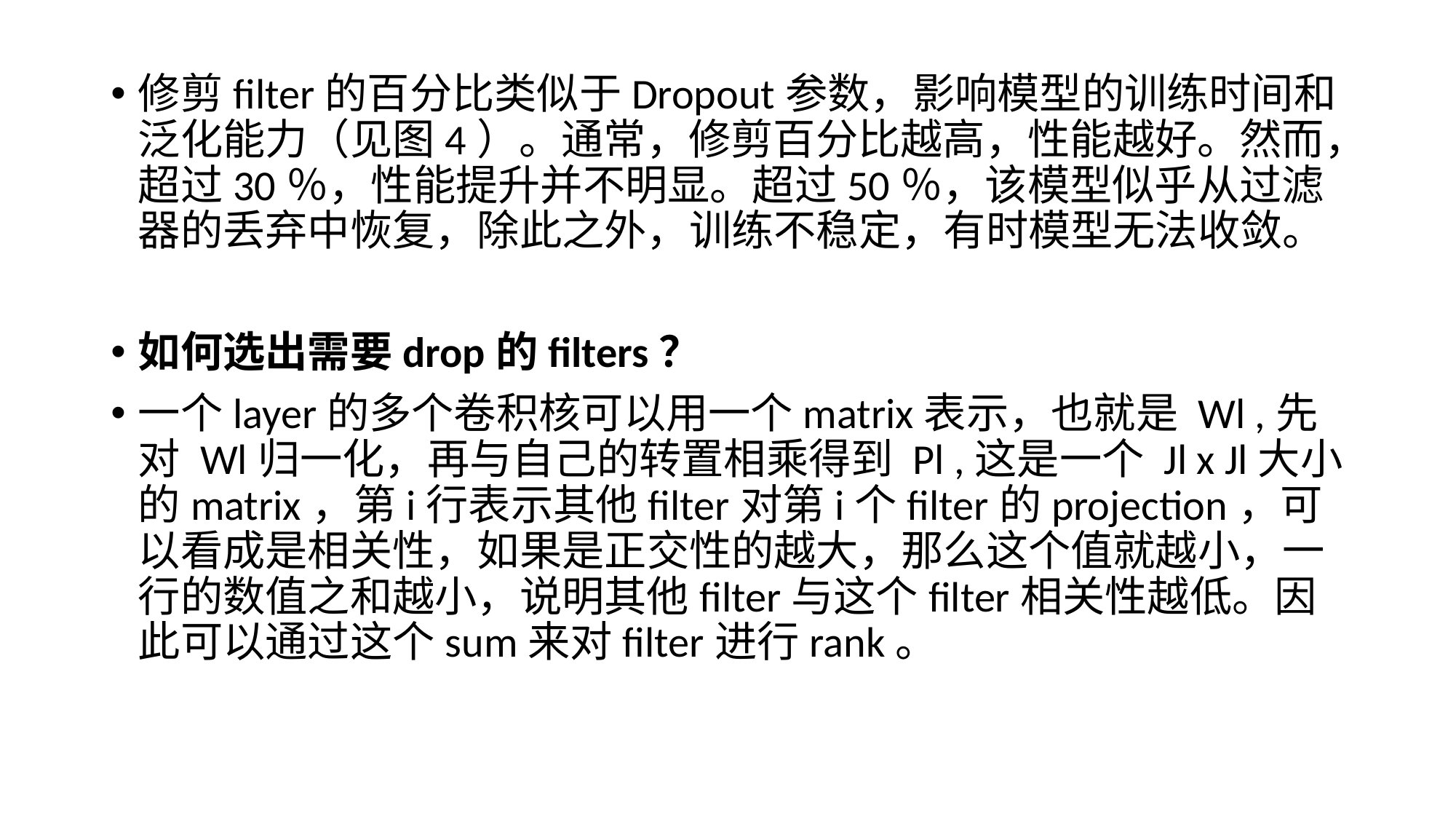

修剪filter的百分比类似于Dropout参数，影响模型的训练时间和泛化能力（见图4）。通常，修剪百分比越高，性能越好。然而，超过30％，性能提升并不明显。超过50％，该模型似乎从过滤器的丢弃中恢复，除此之外，训练不稳定，有时模型无法收敛。

如何选出需要drop的filters？
一个layer的多个卷积核可以用一个matrix表示，也就是 Wl ,先对 Wl归一化，再与自己的转置相乘得到 Pl ,这是一个 Jl x Jl大小的matrix，第i行表示其他filter对第i个filter的projection，可以看成是相关性，如果是正交性的越大，那么这个值就越小，一行的数值之和越小，说明其他filter与这个filter相关性越低。因此可以通过这个sum来对filter进行rank。